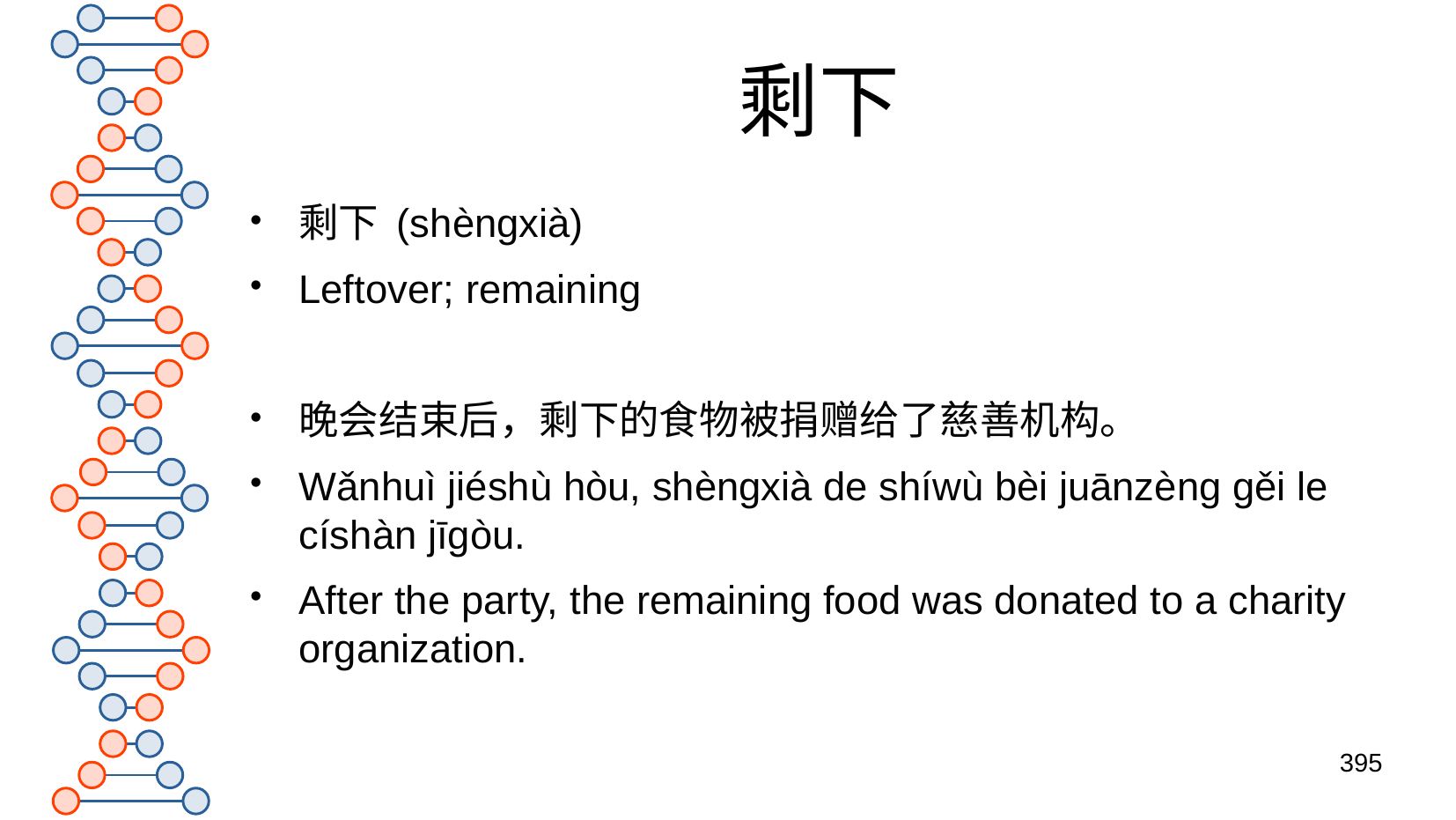

# 剩下
剩下 (shèngxià)
Leftover; remaining

晚会结束后，剩下的食物被捐赠给了慈善机构。
Wǎnhuì jiéshù hòu, shèngxià de shíwù bèi juānzèng gěi le císhàn jīgòu.
After the party, the remaining food was donated to a charity organization.

395